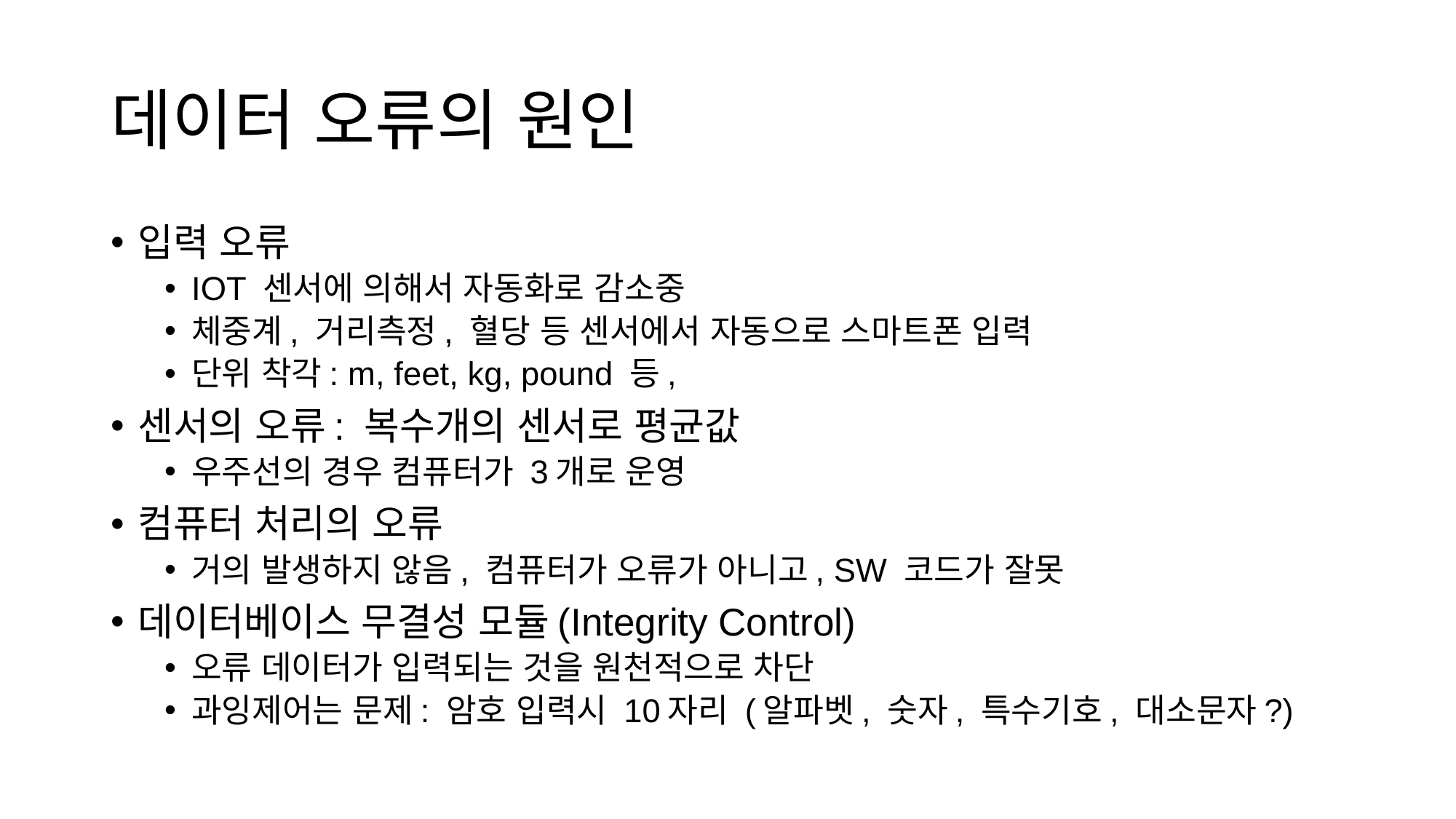

# 데이터 오류의 원인
입력 오류
IOT 센서에 의해서 자동화로 감소중
체중계, 거리측정, 혈당 등 센서에서 자동으로 스마트폰 입력
단위 착각: m, feet, kg, pound 등,
센서의 오류: 복수개의 센서로 평균값
우주선의 경우 컴퓨터가 3개로 운영
컴퓨터 처리의 오류
거의 발생하지 않음, 컴퓨터가 오류가 아니고, SW 코드가 잘못
데이터베이스 무결성 모듈(Integrity Control)
오류 데이터가 입력되는 것을 원천적으로 차단
과잉제어는 문제: 암호 입력시 10자리 (알파벳, 숫자, 특수기호, 대소문자?)